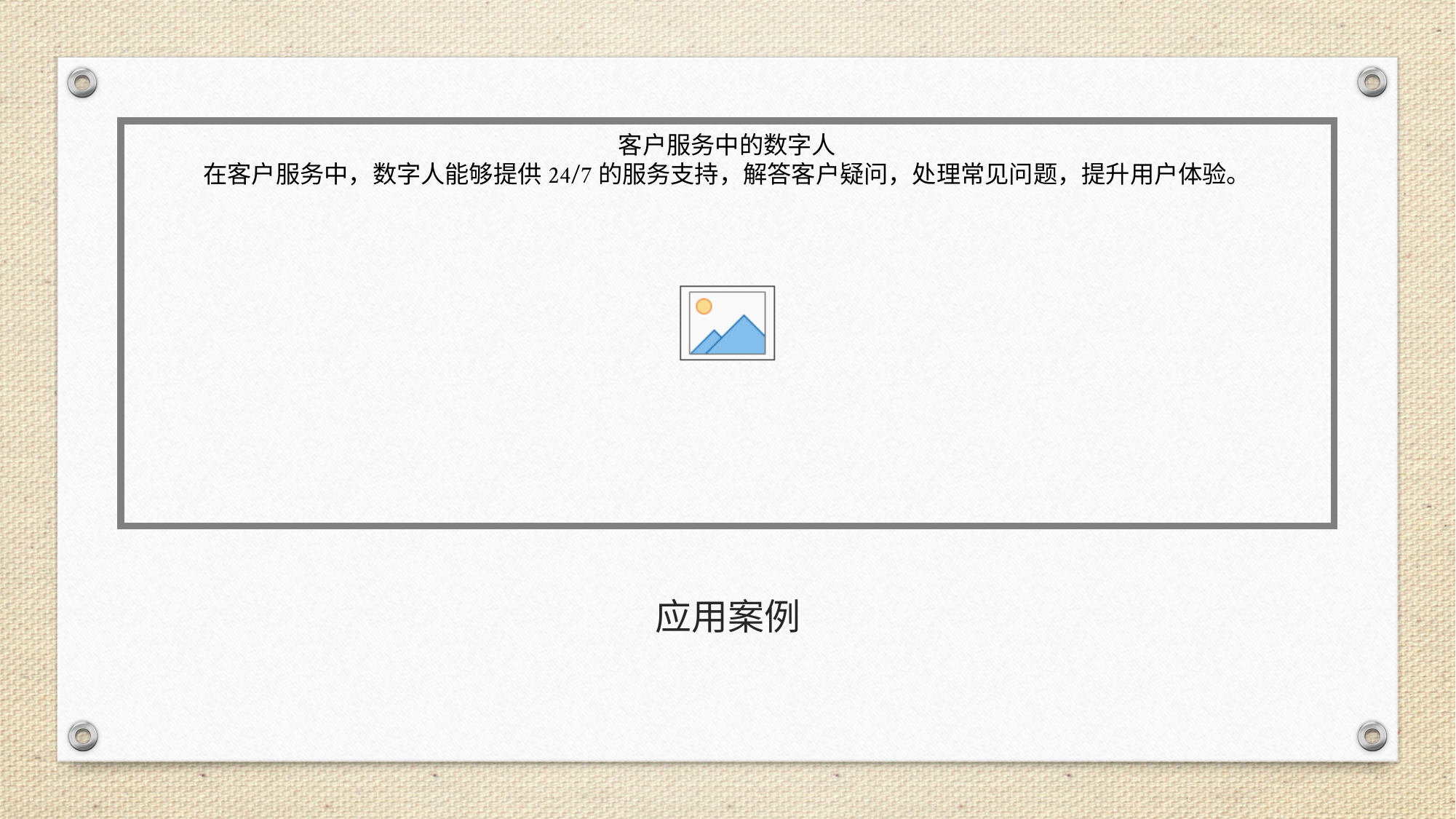

客户服务中的数字人
在客户服务中，数字人能够提供24/7的服务支持，解答客户疑问，处理常见问题，提升用户体验。
# 应用案例